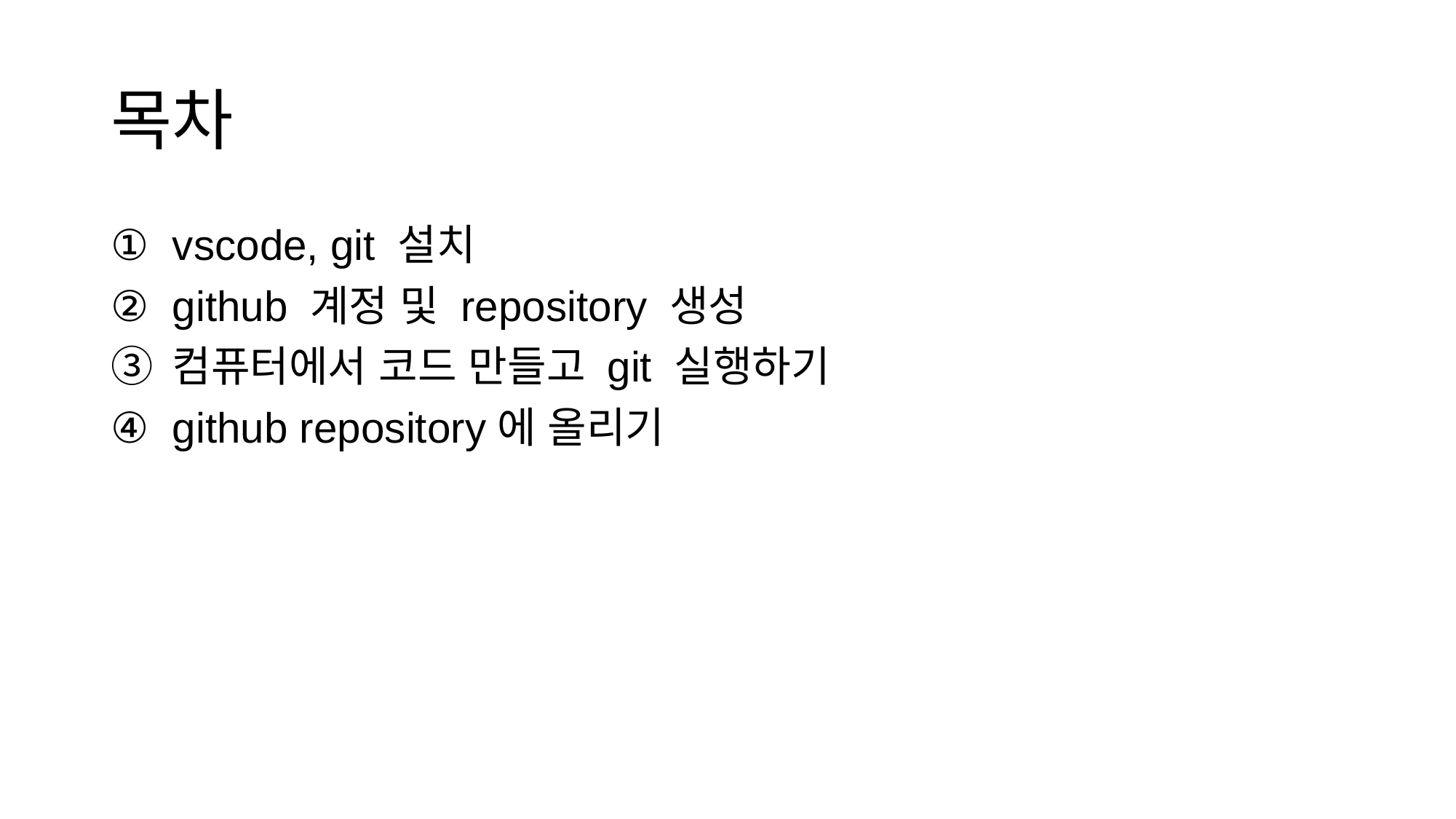

# 목차
vscode, git 설치
github 계정 및 repository 생성
컴퓨터에서 코드 만들고 git 실행하기
github repository에 올리기